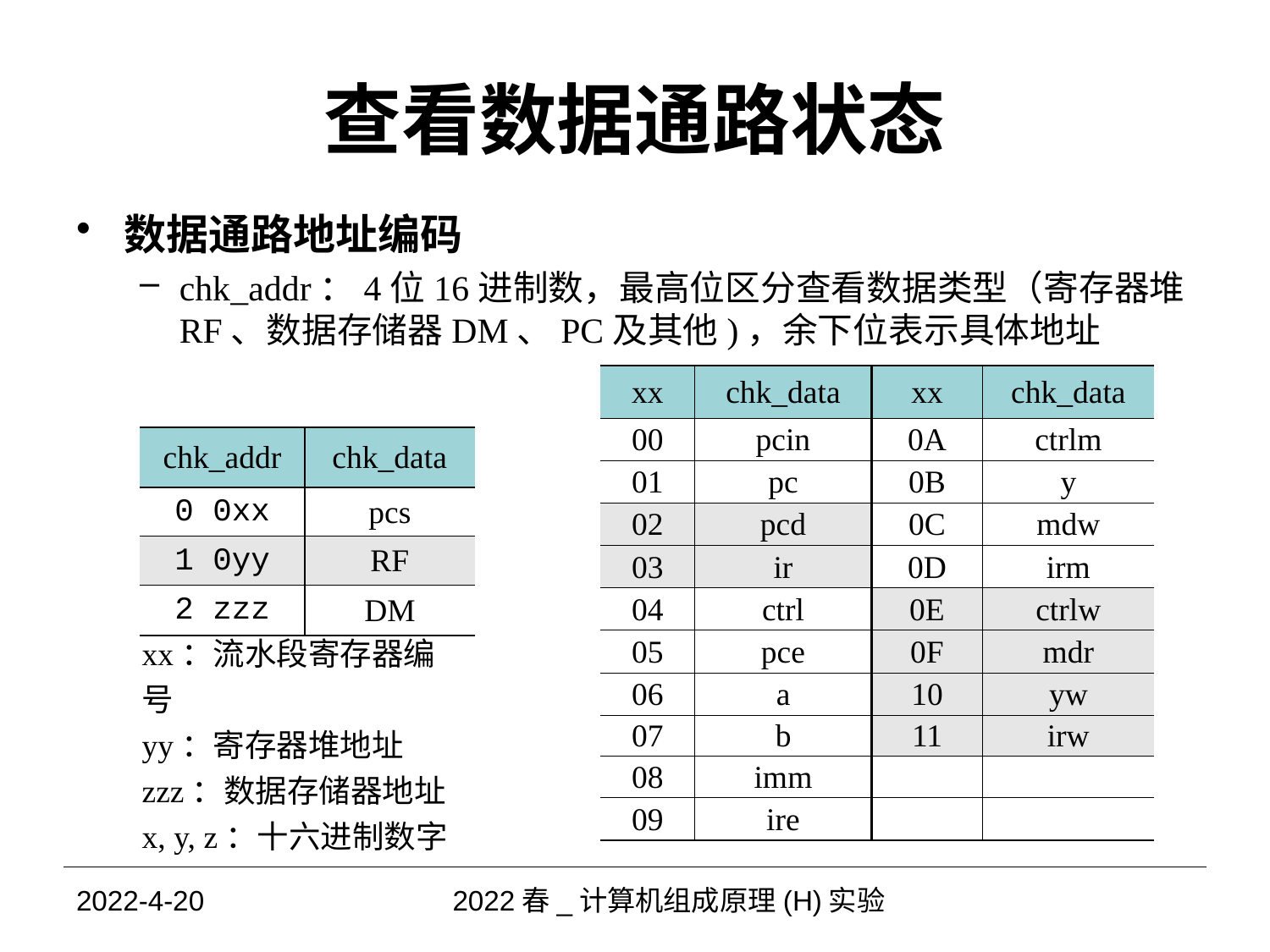

# 查看数据通路状态
数据通路地址编码
chk_addr：4位16进制数，最高位区分查看数据类型（寄存器堆RF、数据存储器DM、PC及其他)，余下位表示具体地址
| xx | chk\_data | xx | chk\_data |
| --- | --- | --- | --- |
| 00 | pcin | 0A | ctrlm |
| 01 | pc | 0B | y |
| 02 | pcd | 0C | mdw |
| 03 | ir | 0D | irm |
| 04 | ctrl | 0E | ctrlw |
| 05 | pce | 0F | mdr |
| 06 | a | 10 | yw |
| 07 | b | 11 | irw |
| 08 | imm |  |  |
| 09 | ire |  |  |
| chk\_addr | chk\_data |
| --- | --- |
| 0 0xx | pcs |
| 1 0yy | RF |
| 2 zzz | DM |
xx：流水段寄存器编号
yy：寄存器堆地址
zzz：数据存储器地址
x, y, z：十六进制数字
2022-4-20
2022春_计算机组成原理(H)实验
27